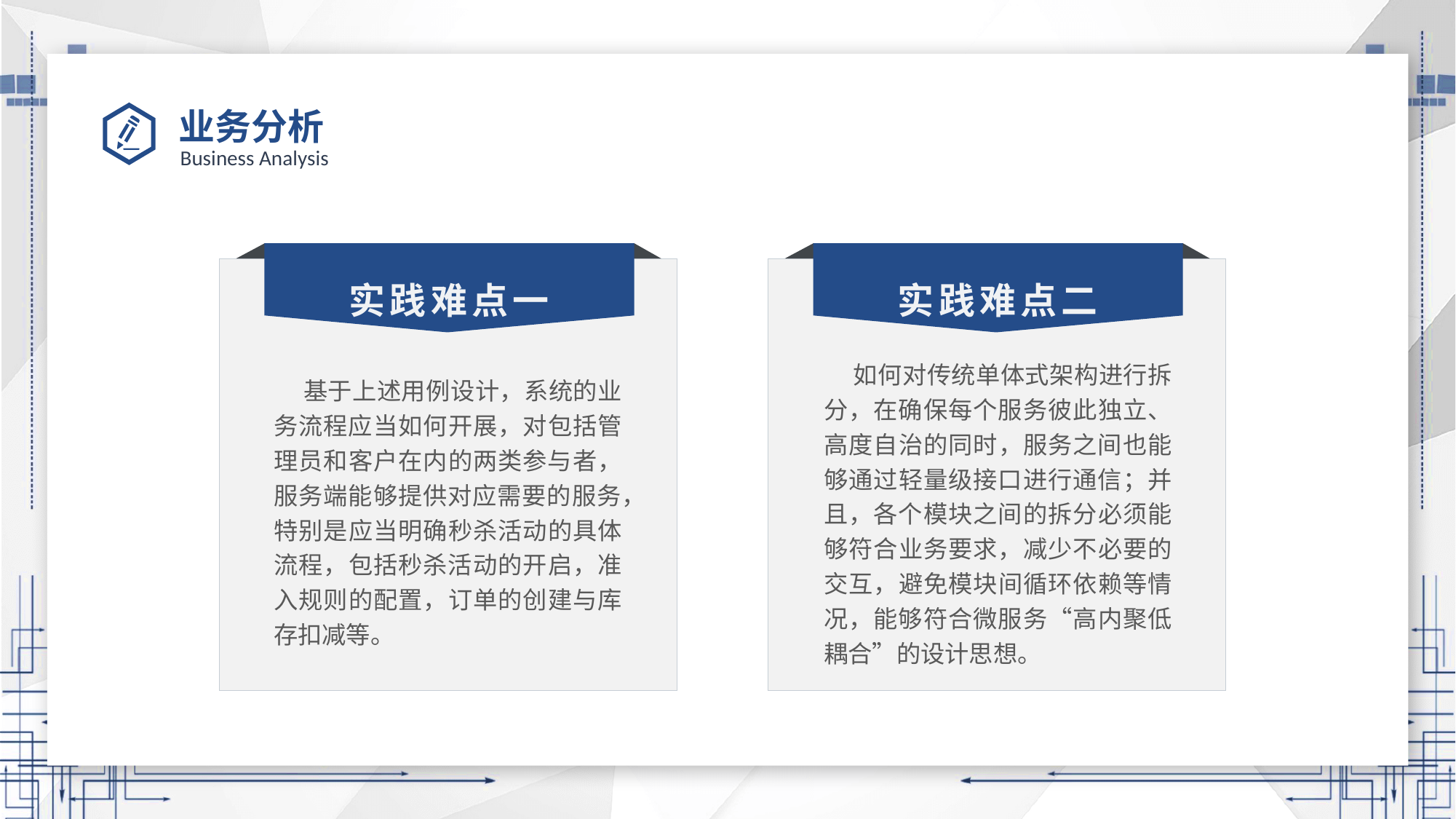

业务分析
Business Analysis

实践难点一
    基于上述用例设计，系统的业务流程应当如何开展，对包括管理员和客户在内的两类参与者，服务端能够提供对应需要的服务，特别是应当明确秒杀活动的具体流程，包括秒杀活动的开启，准入规则的配置，订单的创建与库存扣减等。

实践难点二
    如何对传统单体式架构进行拆分，在确保每个服务彼此独立、高度自治的同时，服务之间也能够通过轻量级接口进行通信；并且，各个模块之间的拆分必须能够符合业务要求，减少不必要的交互，避免模块间循环依赖等情况，能够符合微服务“高内聚低耦合”的设计思想。